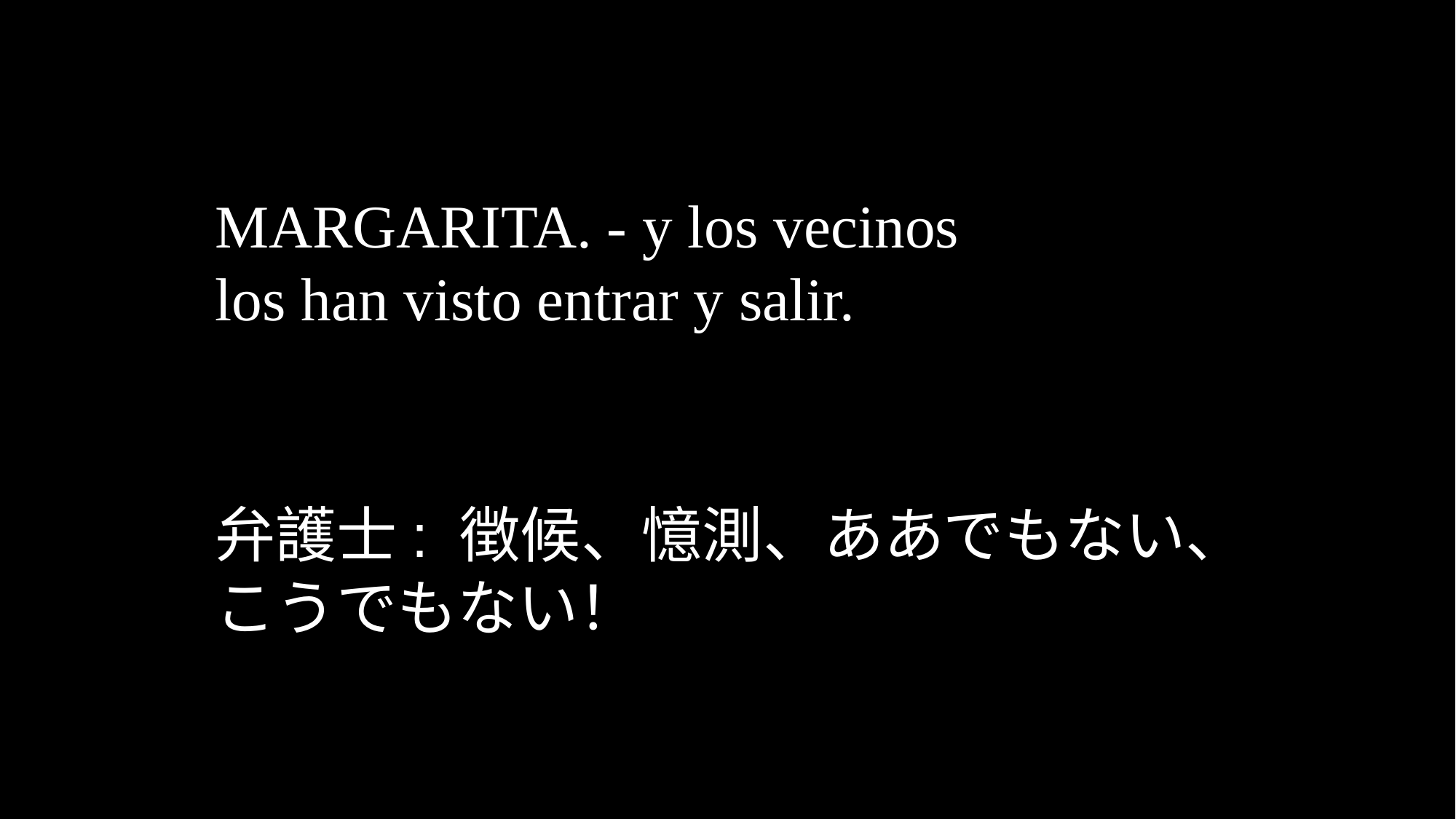

MARGARITA. - y los vecinos los han visto entrar y salir.

弁護士: 徴候、憶測、ああでもない、こうでもない！